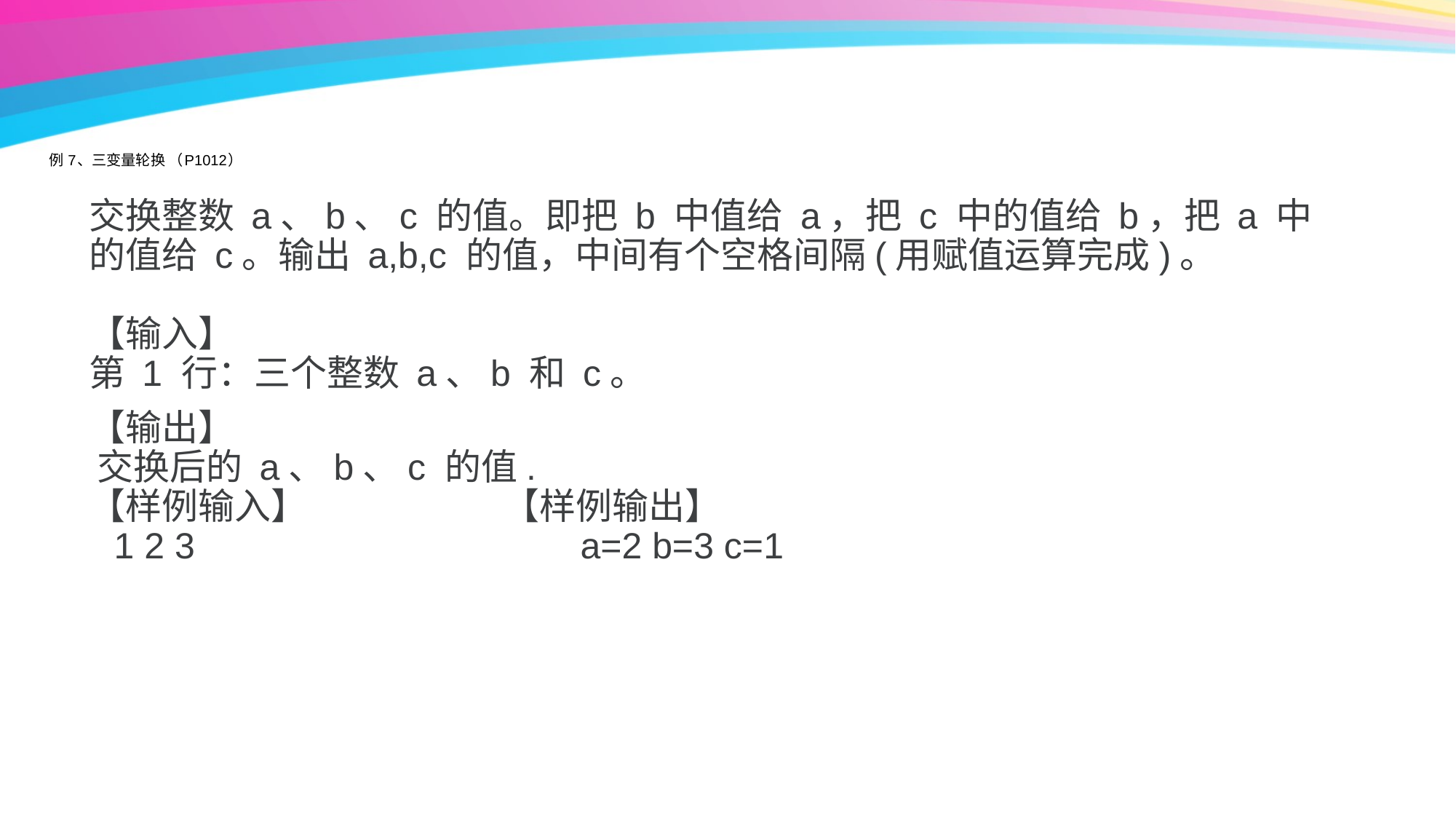

# 例 7、三变量轮换 （P1012）
交换整数 a、b、c 的值。即把 b 中值给 a，把 c 中的值给 b，把 a 中的值给 c。输出 a,b,c 的值，中间有个空格间隔(用赋值运算完成)。
【输入】
第 1 行：三个整数 a、b 和 c。
【输出】
 交换后的 a、b、c 的值.
【样例输入】                        【样例输出】
  1 2 3                                      a=2 b=3 c=1